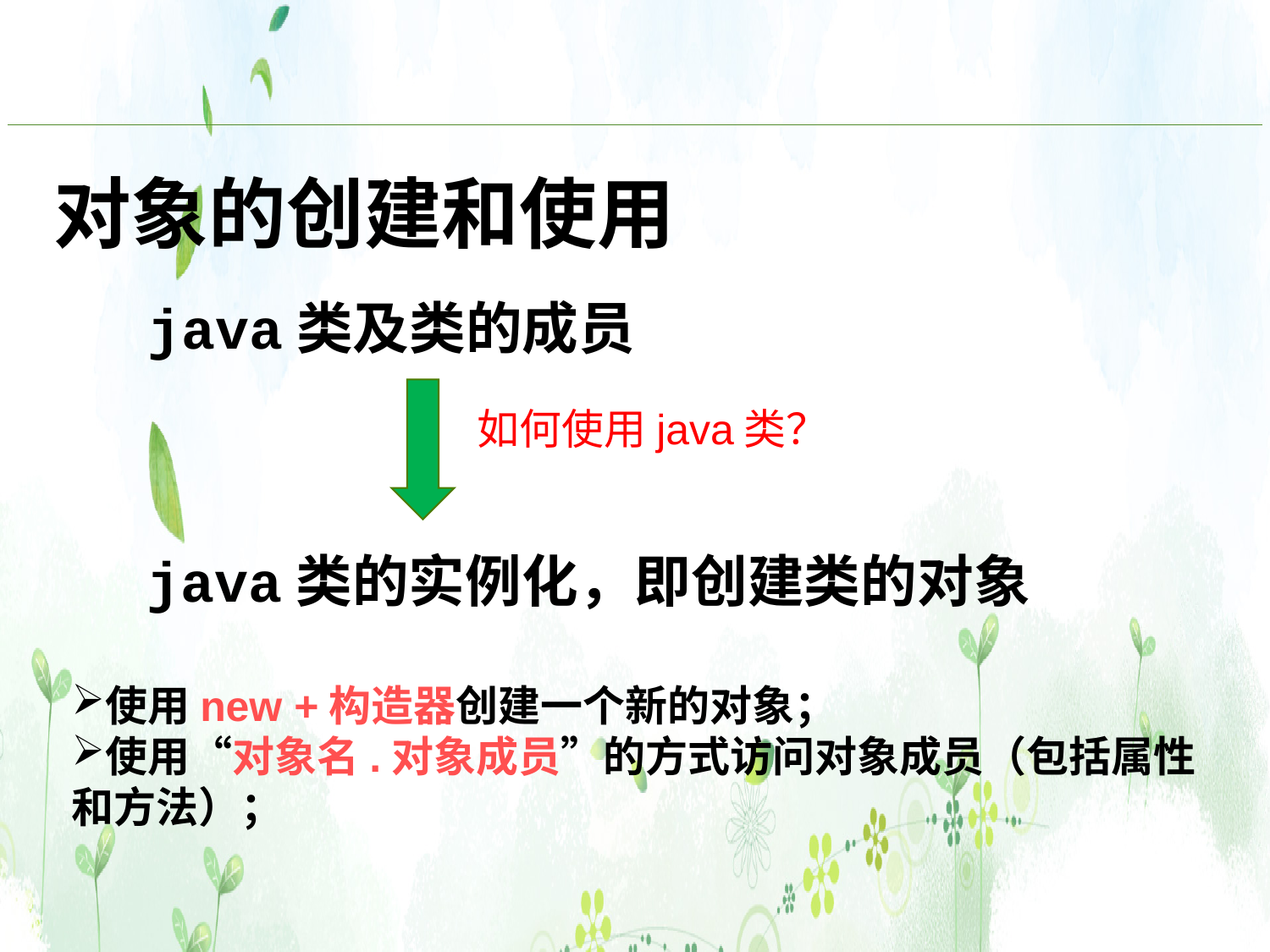

# 对象的创建和使用
java类及类的成员

如何使用java类？
java类的实例化，即创建类的对象
使用new +构造器创建一个新的对象；
使用“对象名.对象成员”的方式访问对象成员（包括属性和方法）；